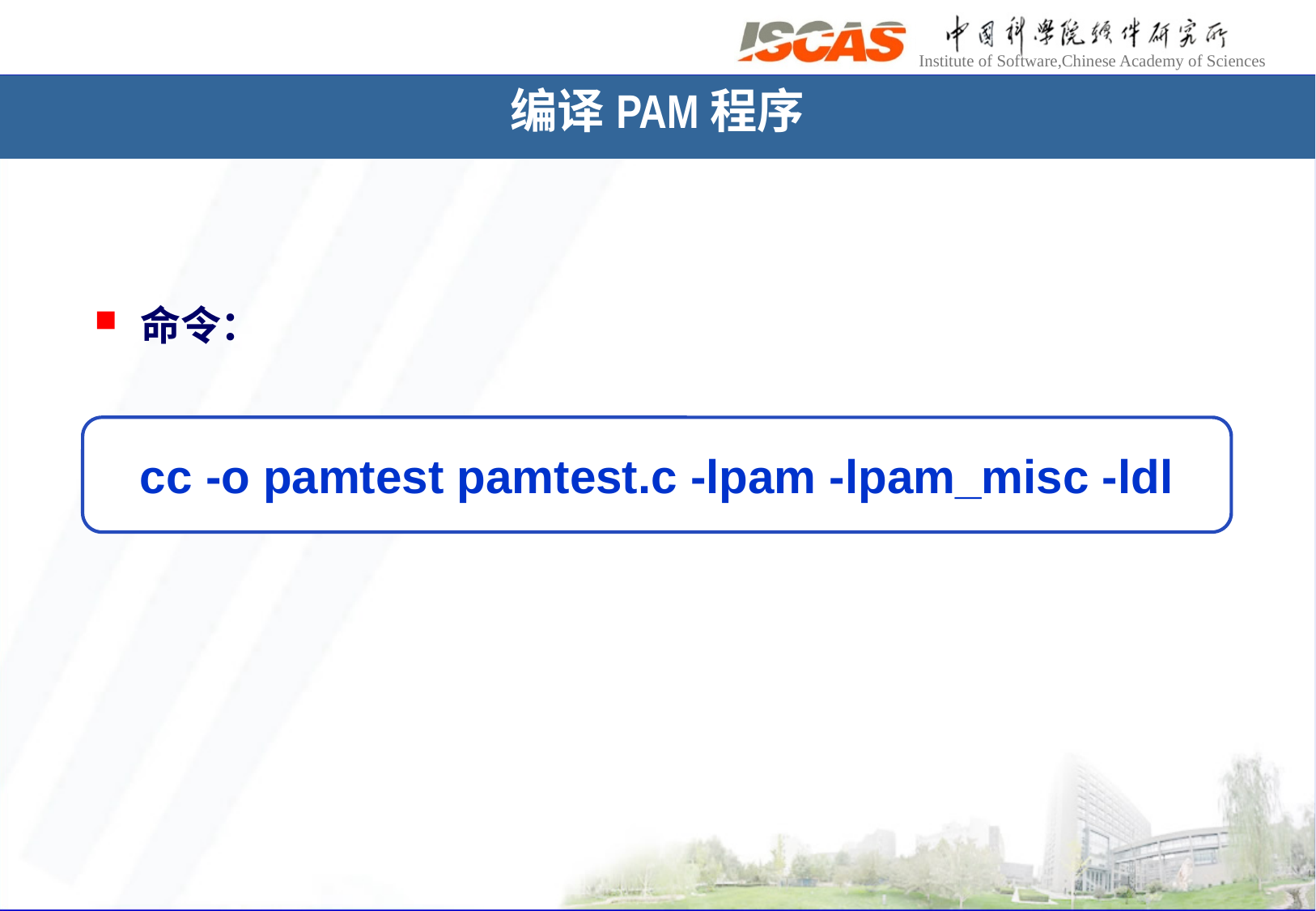

# 编译PAM程序
命令：
cc -o pamtest pamtest.c -lpam -lpam_misc -ldl